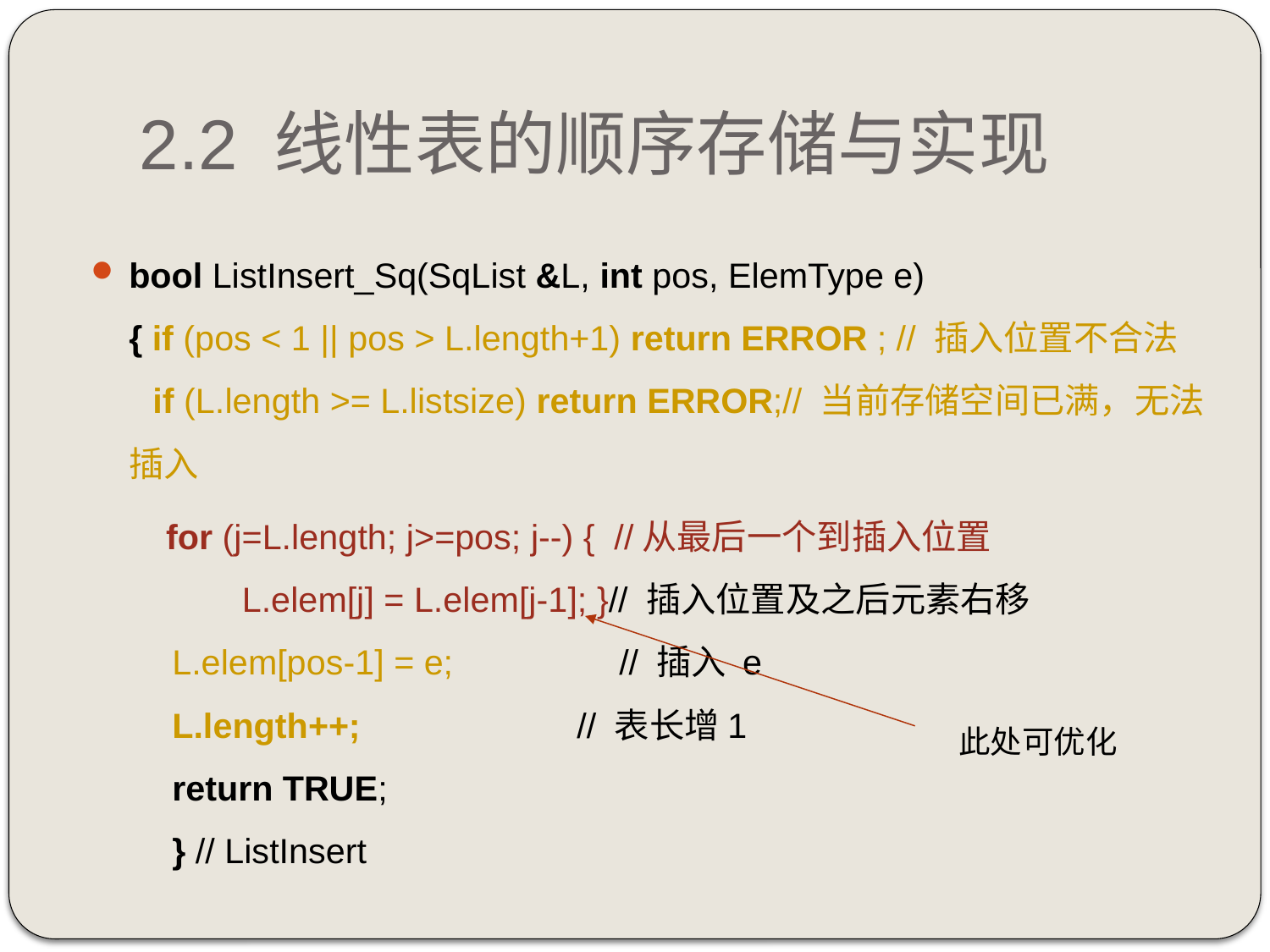

# 2.2 线性表的顺序存储与实现
bool ListInsert_Sq(SqList &L, int pos, ElemType e)
{ if (pos < 1 || pos > L.length+1) return ERROR ; // 插入位置不合法
  if (L.length >= L.listsize) return ERROR;// 当前存储空间已满，无法插入
  　 for (j=L.length; j>=pos; j--) {  //从最后一个到插入位置
　　　L.elem[j] = L.elem[j-1]; }// 插入位置及之后元素右移
　L.elem[pos-1] = e; 　　　　// 插入 e
　L.length++; 　　　　　  // 表长增1
　return TRUE;
　} // ListInsert

此处可优化